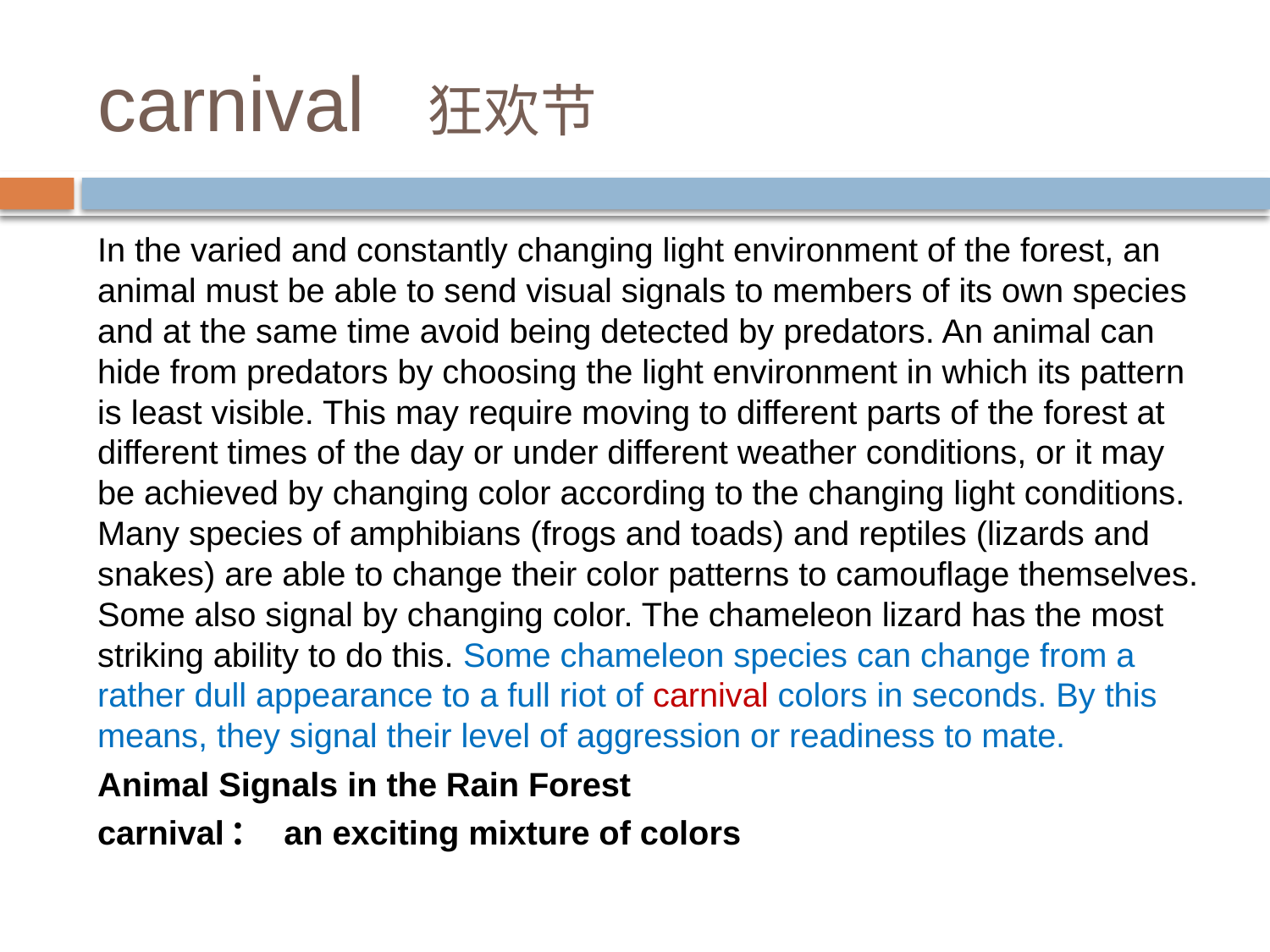

# carnival  狂欢节
In the varied and constantly changing light environment of the forest, an animal must be able to send visual signals to members of its own species and at the same time avoid being detected by predators. An animal can hide from predators by choosing the light environment in which its pattern is least visible. This may require moving to different parts of the forest at different times of the day or under different weather conditions, or it may be achieved by changing color according to the changing light conditions. Many species of amphibians (frogs and toads) and reptiles (lizards and snakes) are able to change their color patterns to camouflage themselves. Some also signal by changing color. The chameleon lizard has the most striking ability to do this. Some chameleon species can change from a rather dull appearance to a full riot of carnival colors in seconds. By this means, they signal their level of aggression or readiness to mate.
Animal Signals in the Rain Forest
carnival：  an exciting mixture of colors